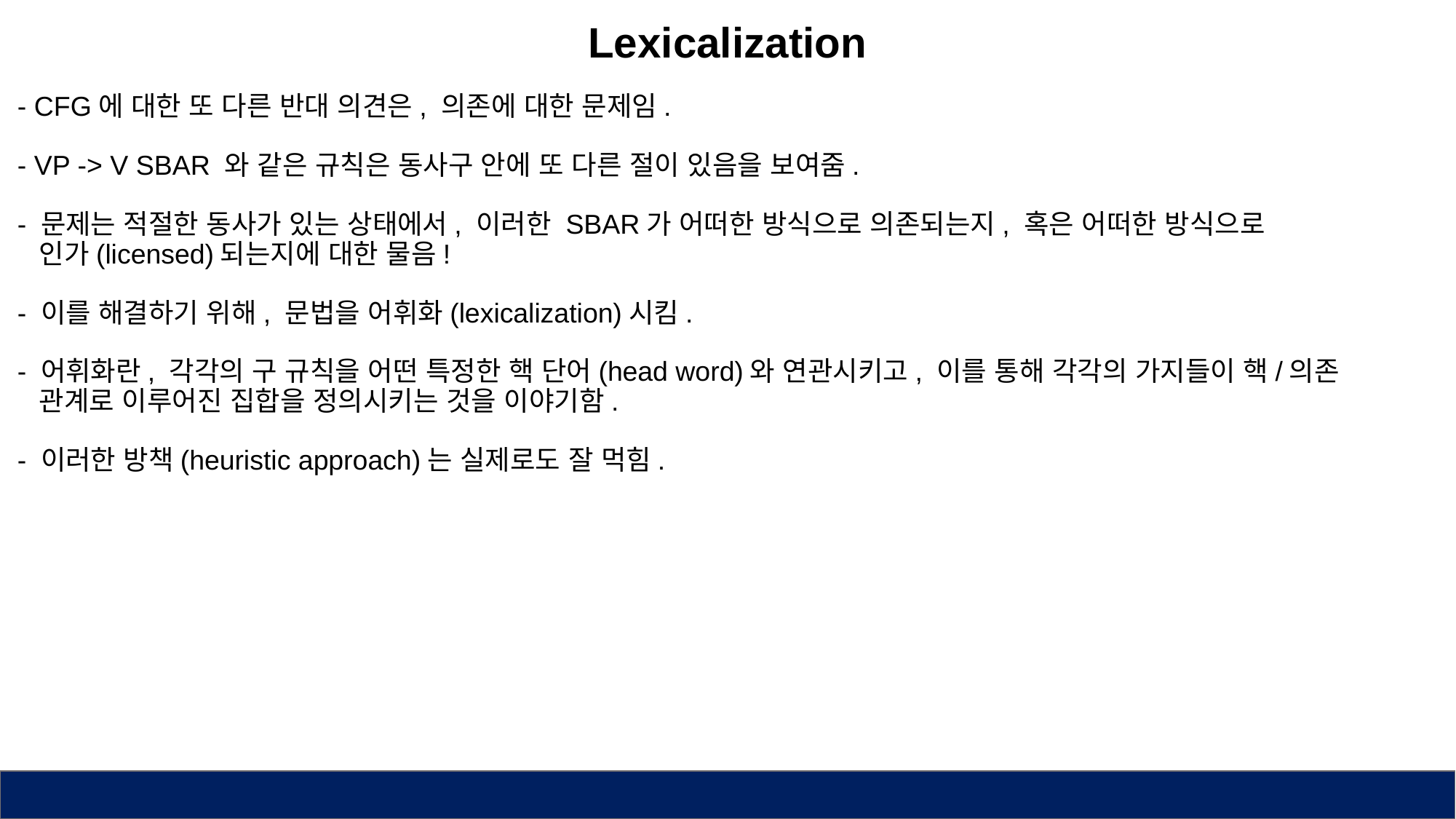

Lexicalization
- CFG에 대한 또 다른 반대 의견은, 의존에 대한 문제임.

- VP -> V SBAR 와 같은 규칙은 동사구 안에 또 다른 절이 있음을 보여줌.

- 문제는 적절한 동사가 있는 상태에서, 이러한 SBAR가 어떠한 방식으로 의존되는지, 혹은 어떠한 방식으로
  인가(licensed)되는지에 대한 물음!

- 이를 해결하기 위해, 문법을 어휘화(lexicalization)시킴.

- 어휘화란, 각각의 구 규칙을 어떤 특정한 핵 단어(head word)와 연관시키고, 이를 통해 각각의 가지들이 핵/의존
  관계로 이루어진 집합을 정의시키는 것을 이야기함.

- 이러한 방책(heuristic approach)는 실제로도 잘 먹힘.